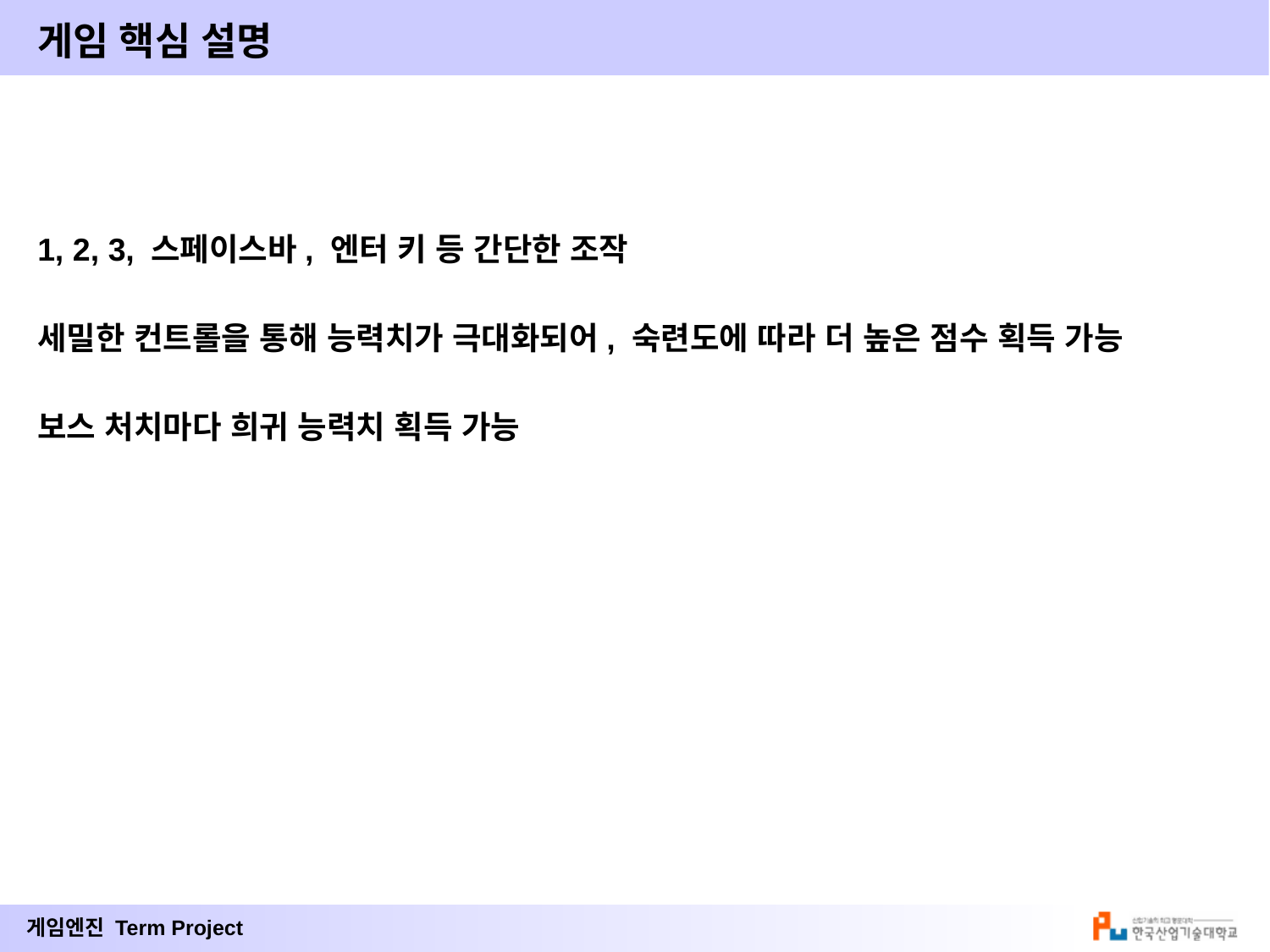

# 게임 핵심 설명

1, 2, 3, 스페이스바, 엔터 키 등 간단한 조작

세밀한 컨트롤을 통해 능력치가 극대화되어, 숙련도에 따라 더 높은 점수 획득 가능

보스 처치마다 희귀 능력치 획득 가능